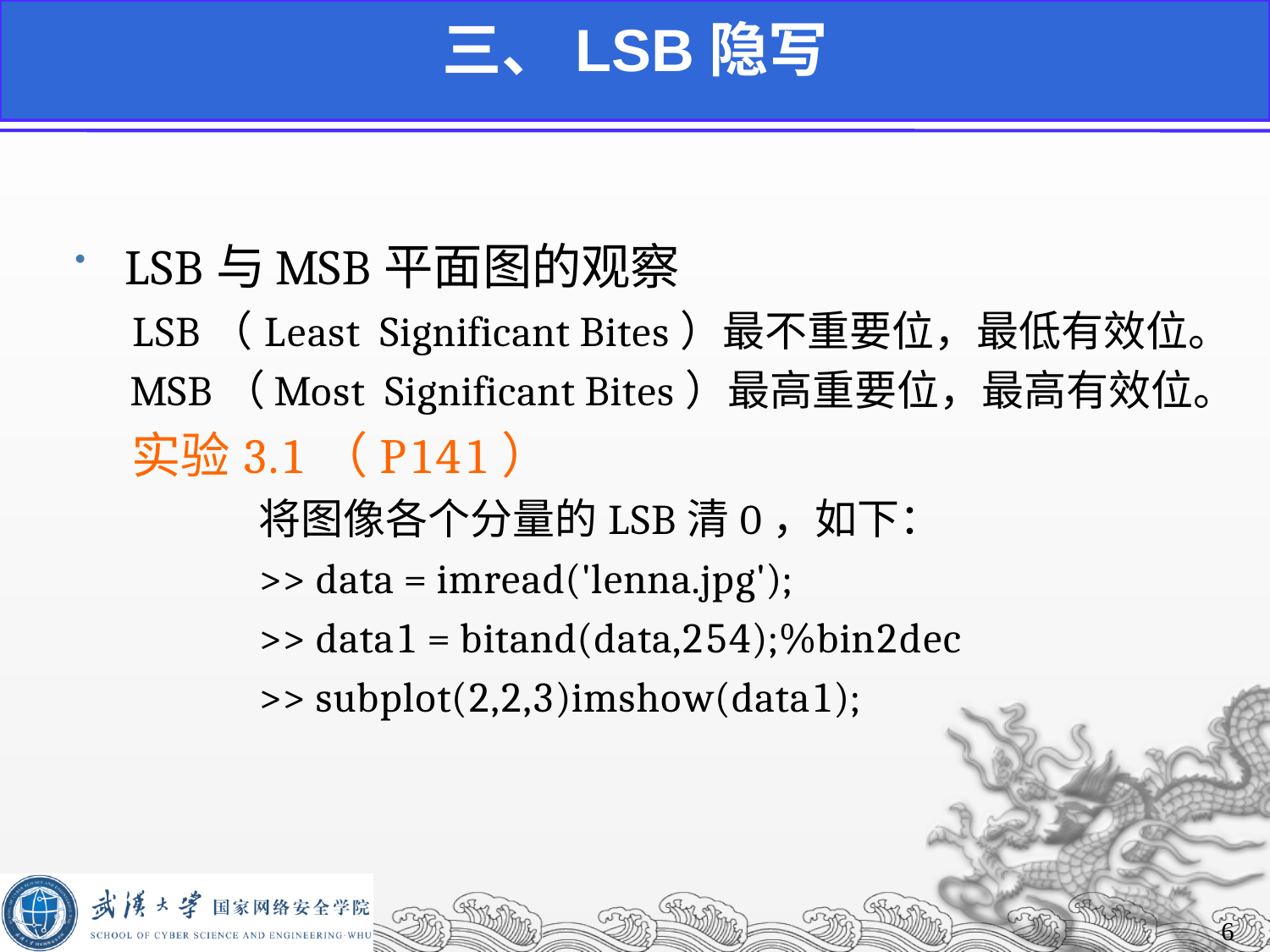

三、LSB隐写

LSB与MSB平面图的观察
LSB（Least  Significant Bites）最不重要位，最低有效位。
MSB（Most  Significant Bites）最高重要位，最高有效位。
实验3.1（P141）
	将图像各个分量的LSB清0，如下：
	>> data = imread('lenna.jpg');
	>> data1 = bitand(data,254);%bin2dec
	>> subplot(2,2,3)imshow(data1);